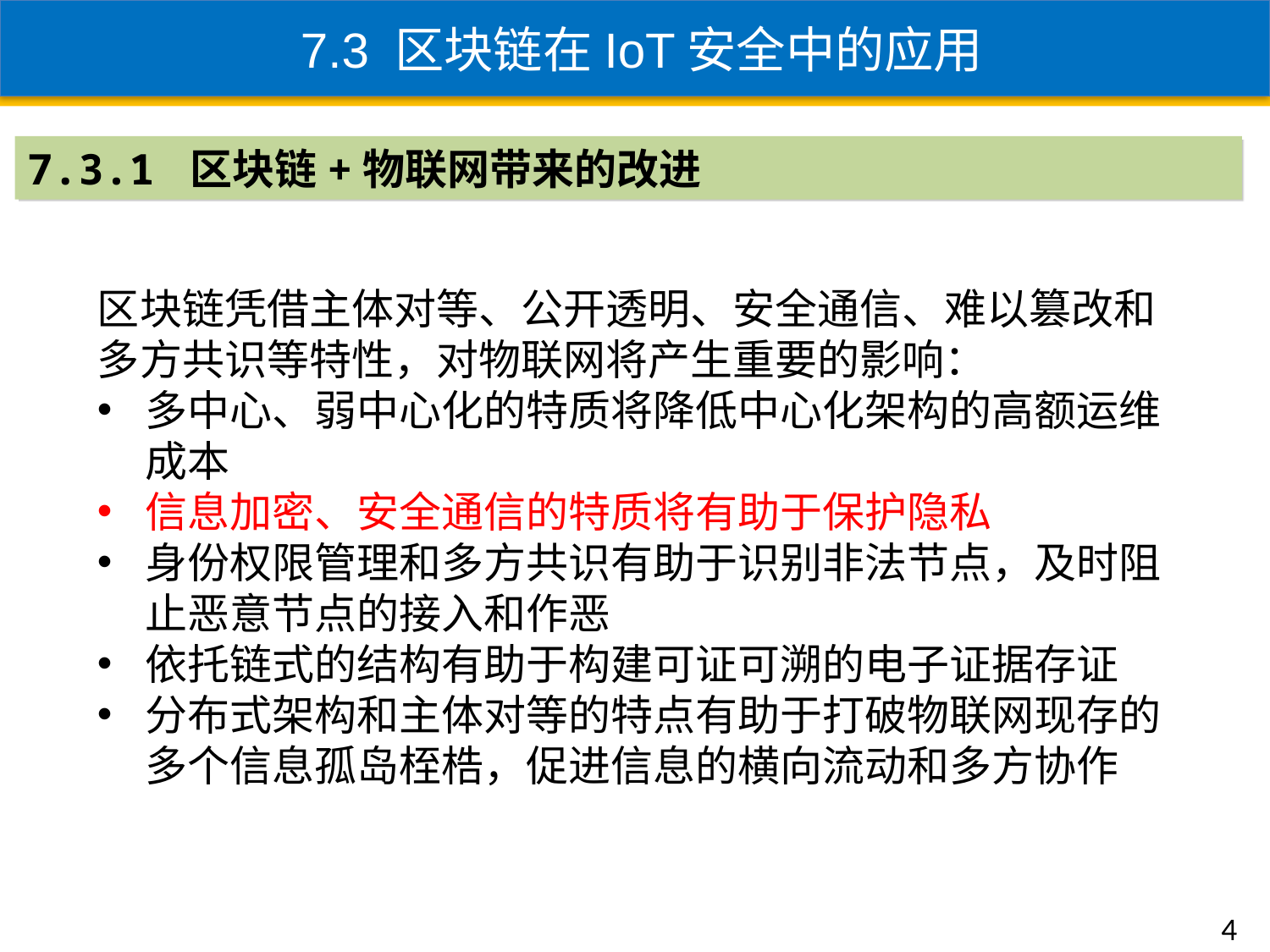

7.3 区块链在IoT安全中的应用
7.3.1 区块链+物联网带来的改进
区块链凭借主体对等、公开透明、安全通信、难以篡改和多方共识等特性，对物联网将产生重要的影响：
多中心、弱中心化的特质将降低中心化架构的高额运维成本
信息加密、安全通信的特质将有助于保护隐私
身份权限管理和多方共识有助于识别非法节点，及时阻止恶意节点的接入和作恶
依托链式的结构有助于构建可证可溯的电子证据存证
分布式架构和主体对等的特点有助于打破物联网现存的多个信息孤岛桎梏，促进信息的横向流动和多方协作
4